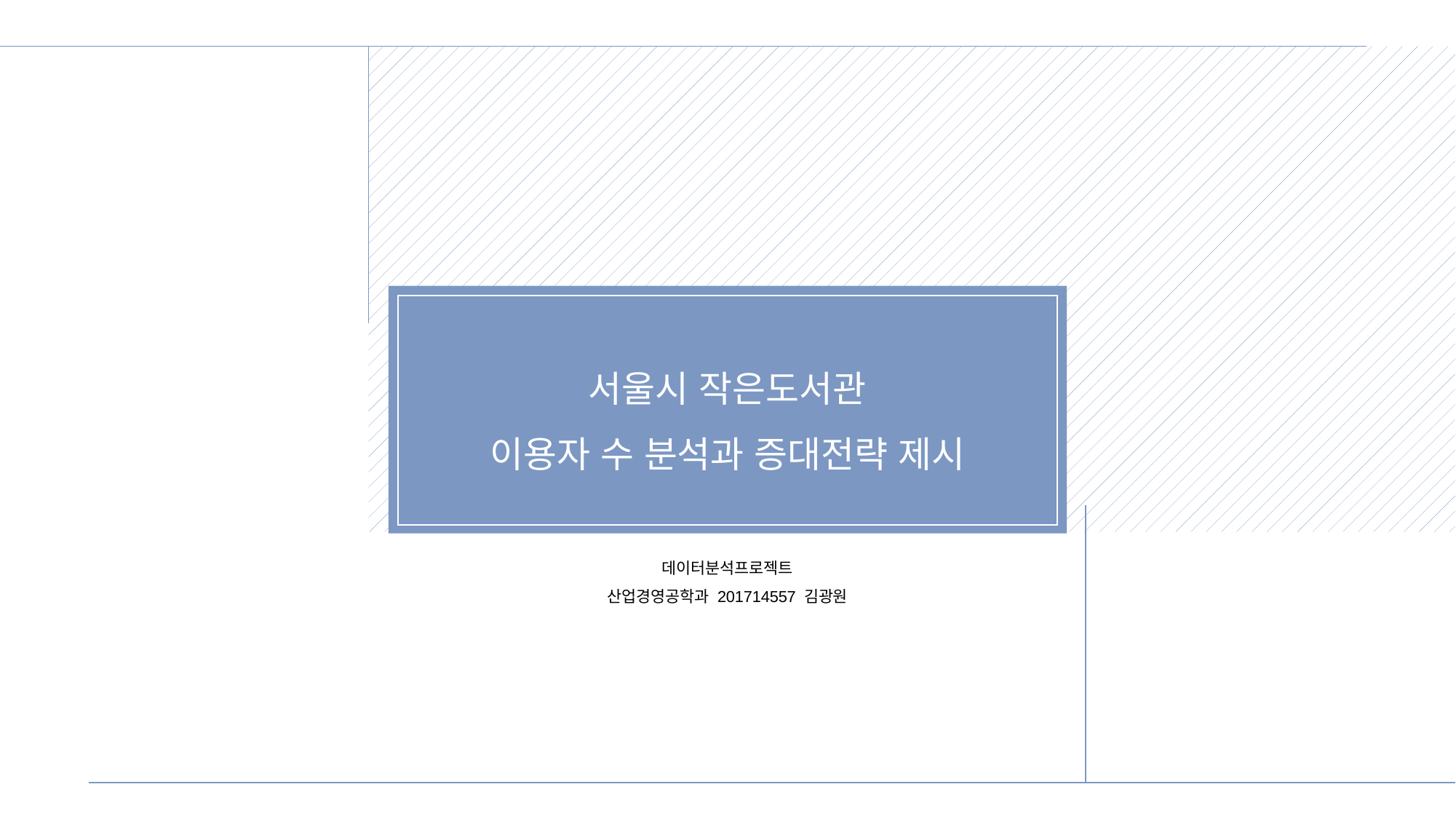

서울시 작은도서관
이용자 수 분석과 증대전략 제시

데이터분석프로젝트
산업경영공학과 201714557 김광원